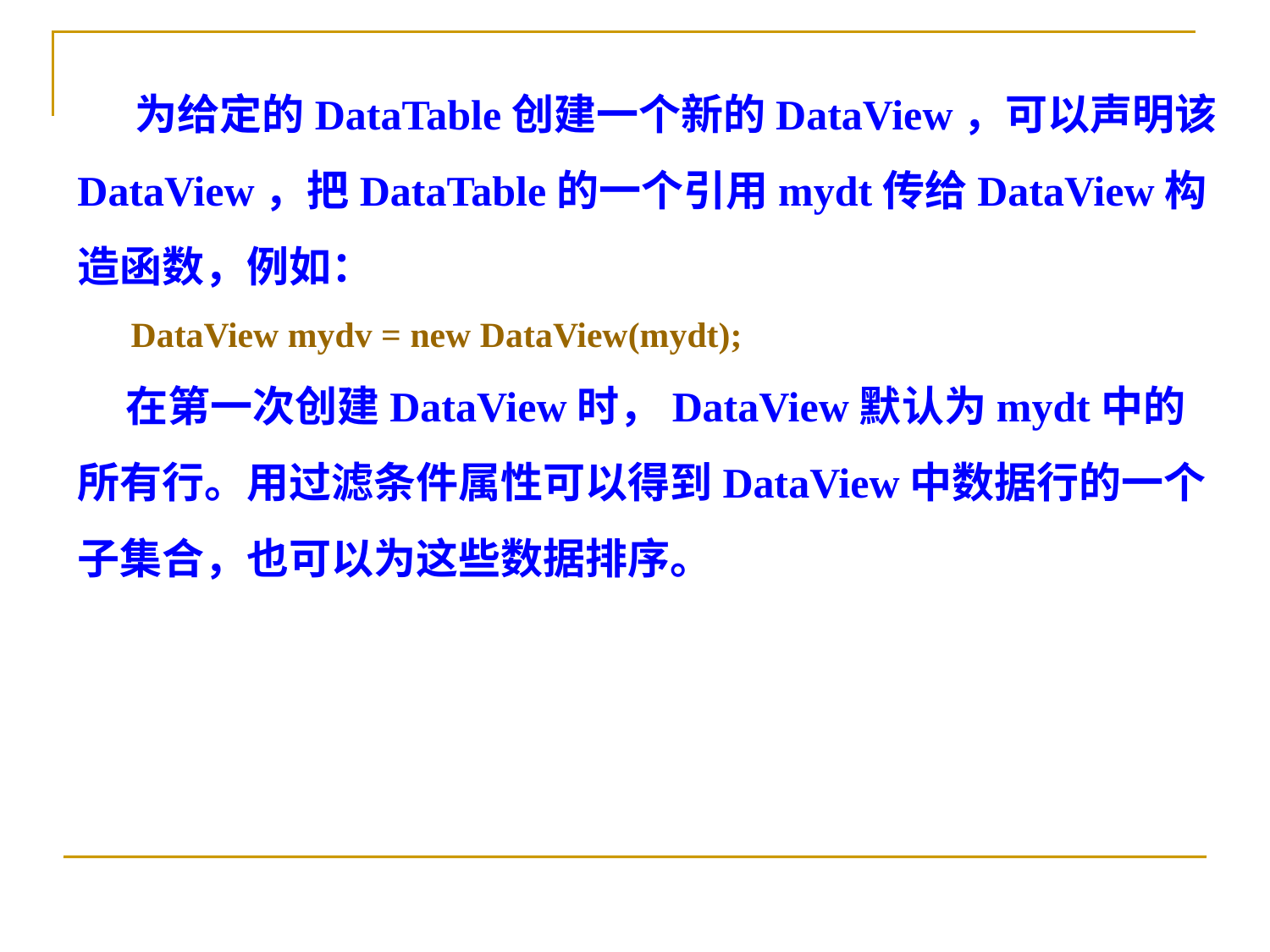

为给定的DataTable创建一个新的DataView，可以声明该DataView，把DataTable的一个引用mydt传给DataView构造函数，例如：
      DataView mydv = new DataView(mydt);
    在第一次创建DataView时，DataView默认为mydt中的所有行。用过滤条件属性可以得到DataView中数据行的一个子集合，也可以为这些数据排序。